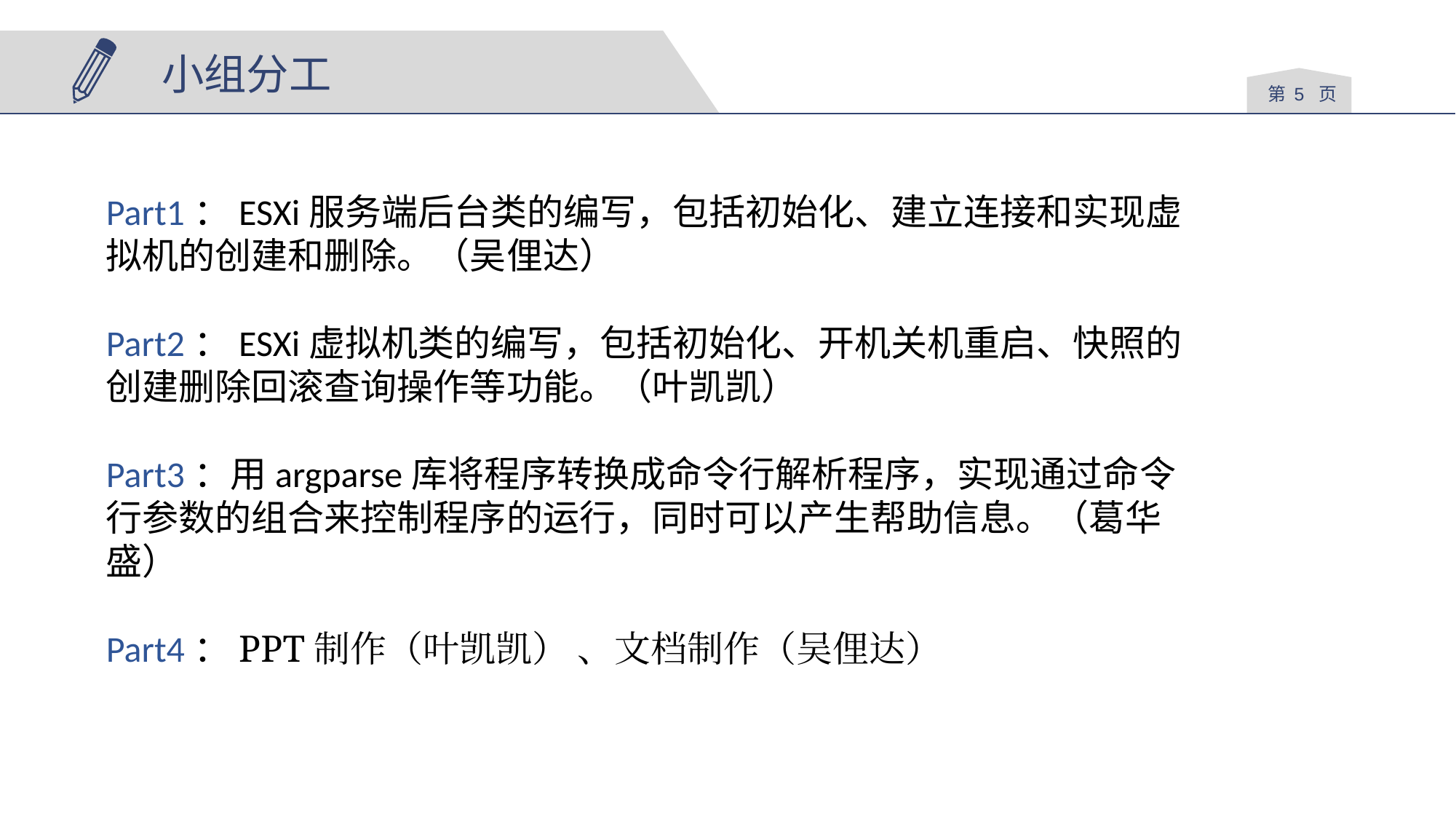

小组分工

第 5  页
Part1：ESXi服务端后台类的编写，包括初始化、建立连接和实现虚拟机的创建和删除。（吴俚达）
Part2：ESXi虚拟机类的编写，包括初始化、开机关机重启、快照的创建删除回滚查询操作等功能。（叶凯凯）
Part3：用argparse库将程序转换成命令行解析程序，实现通过命令行参数的组合来控制程序的运行，同时可以产生帮助信息。（葛华盛）

Part4：PPT制作（叶凯凯） 、文档制作（吴俚达）